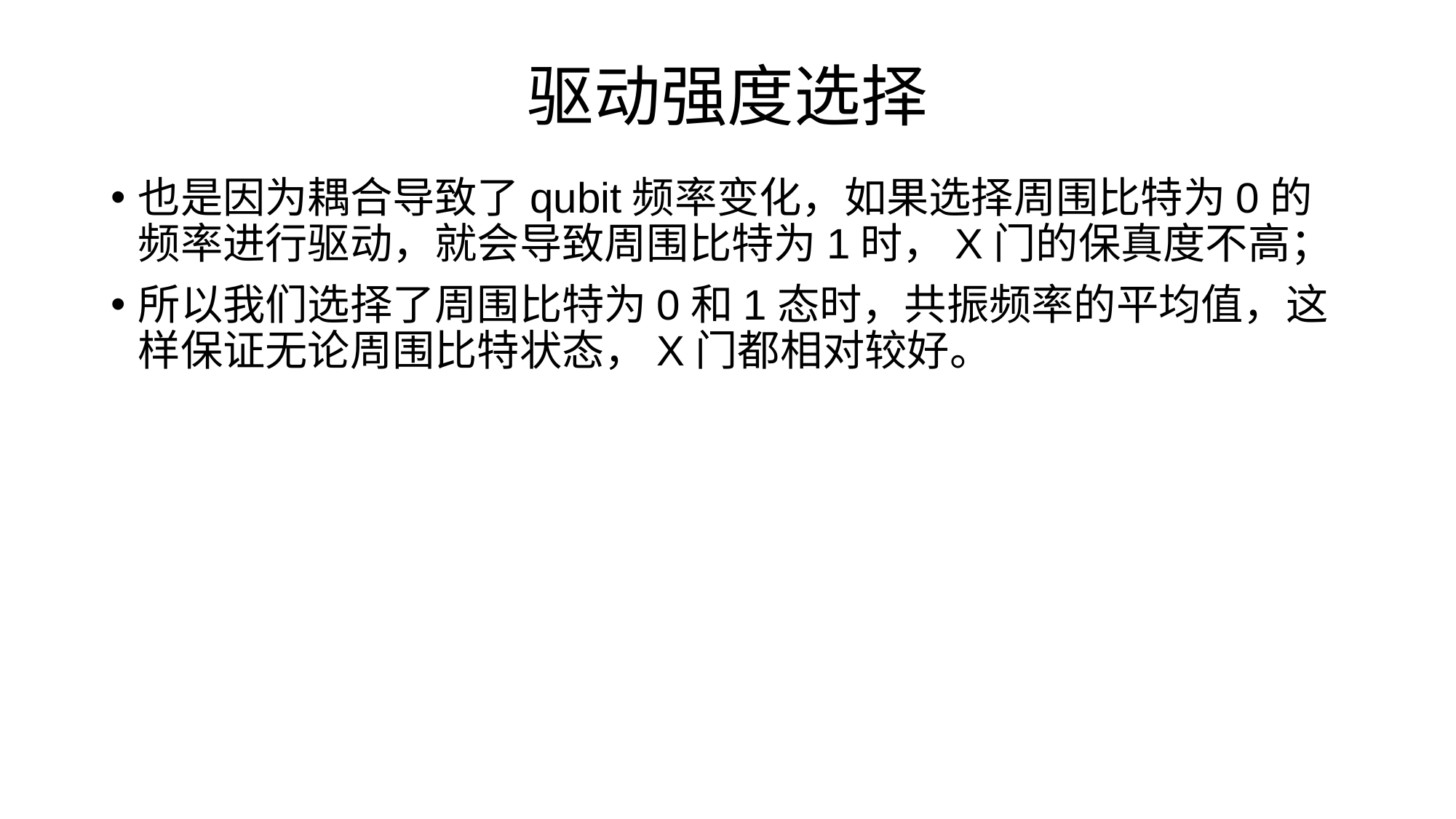

# 驱动强度选择
也是因为耦合导致了qubit频率变化，如果选择周围比特为0的频率进行驱动，就会导致周围比特为1时，X门的保真度不高；
所以我们选择了周围比特为0和1态时，共振频率的平均值，这样保证无论周围比特状态，X门都相对较好。